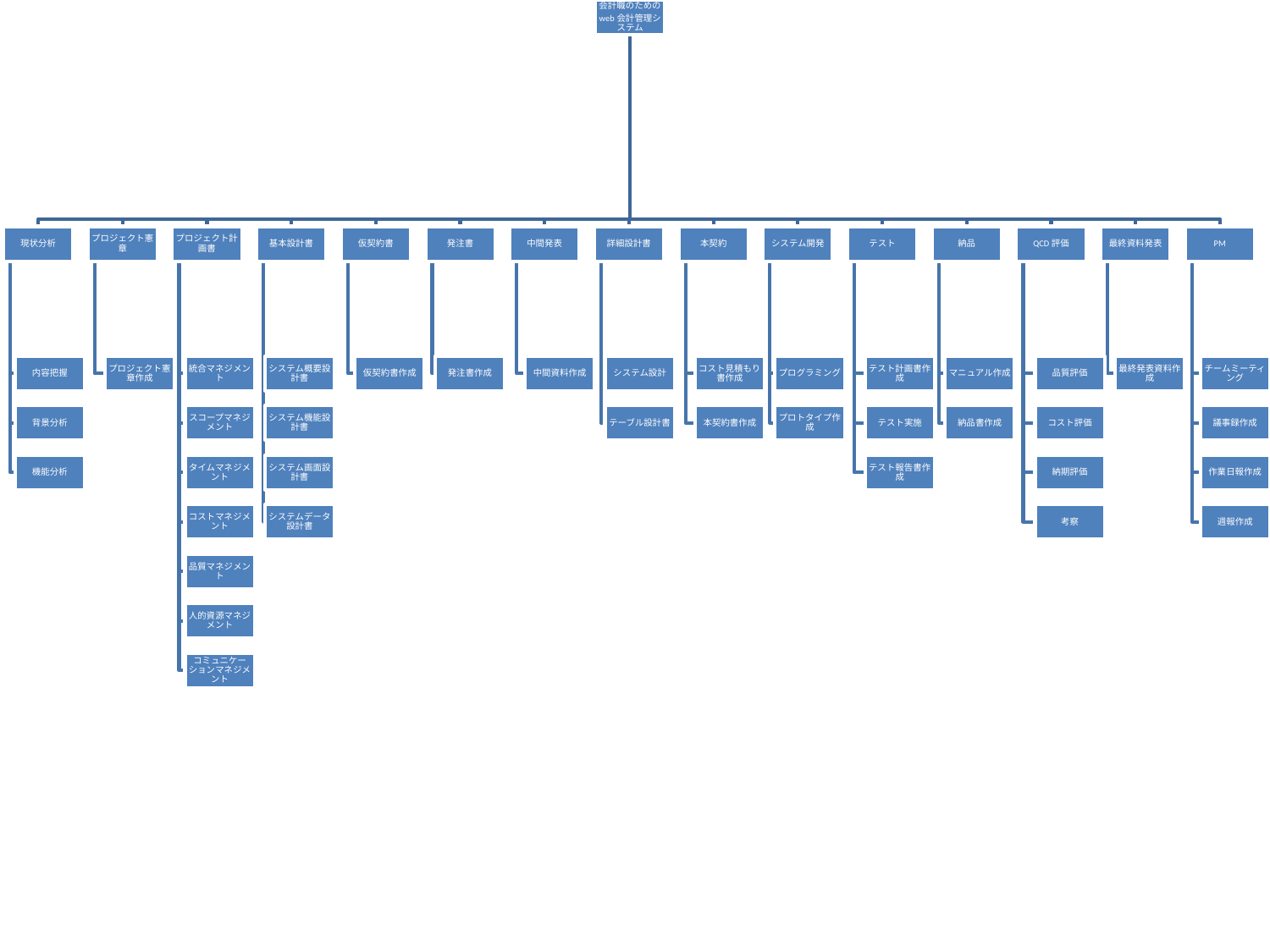

会計職のための
web会計管理システム
現状分析
内容把握
背景分析
機能分析
プロジェクト憲章
プロジェクト憲章作成
プロジェクト計画書
統合マネジメント
スコープマネジメント
タイムマネジメント
コストマネジメント
品質マネジメント
人的資源マネジメント
コミュニケーションマネジメント
基本設計書
システム概要設計書
システム機能設計書
システム画面設計書
システムデータ設計書
仮契約書
仮契約書作成
発注書
発注書作成
中間発表
中間資料作成
詳細設計書
システム設計
テーブル設計書
本契約
コスト見積もり書作成
本契約書作成
システム開発
プログラミング
プロトタイプ作成
テスト
テスト計画書作成
テスト実施
テスト報告書作成
納品
マニュアル作成
納品書作成
QCD評価
品質評価
コスト評価
納期評価
考察
最終資料発表
最終発表資料作成
PM
チームミーティング
議事録作成
作業日報作成
週報作成